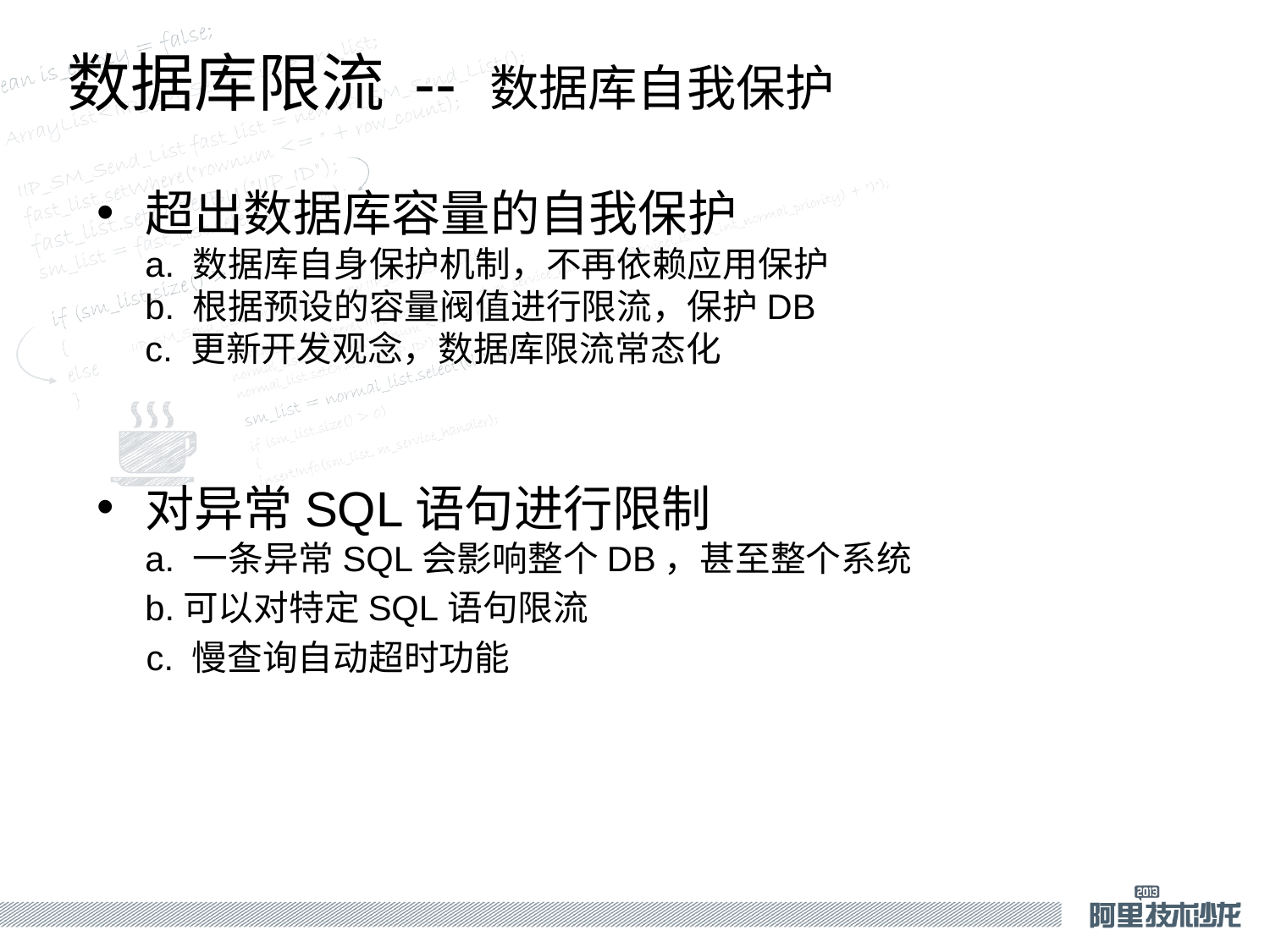

数据库限流 -- 数据库自我保护
超出数据库容量的自我保护
a. 数据库自身保护机制，不再依赖应用保护
b. 根据预设的容量阀值进行限流，保护DB
c. 更新开发观念，数据库限流常态化

对异常SQL语句进行限制
a. 一条异常SQL会影响整个DB，甚至整个系统
	b.可以对特定SQL语句限流
     c. 慢查询自动超时功能